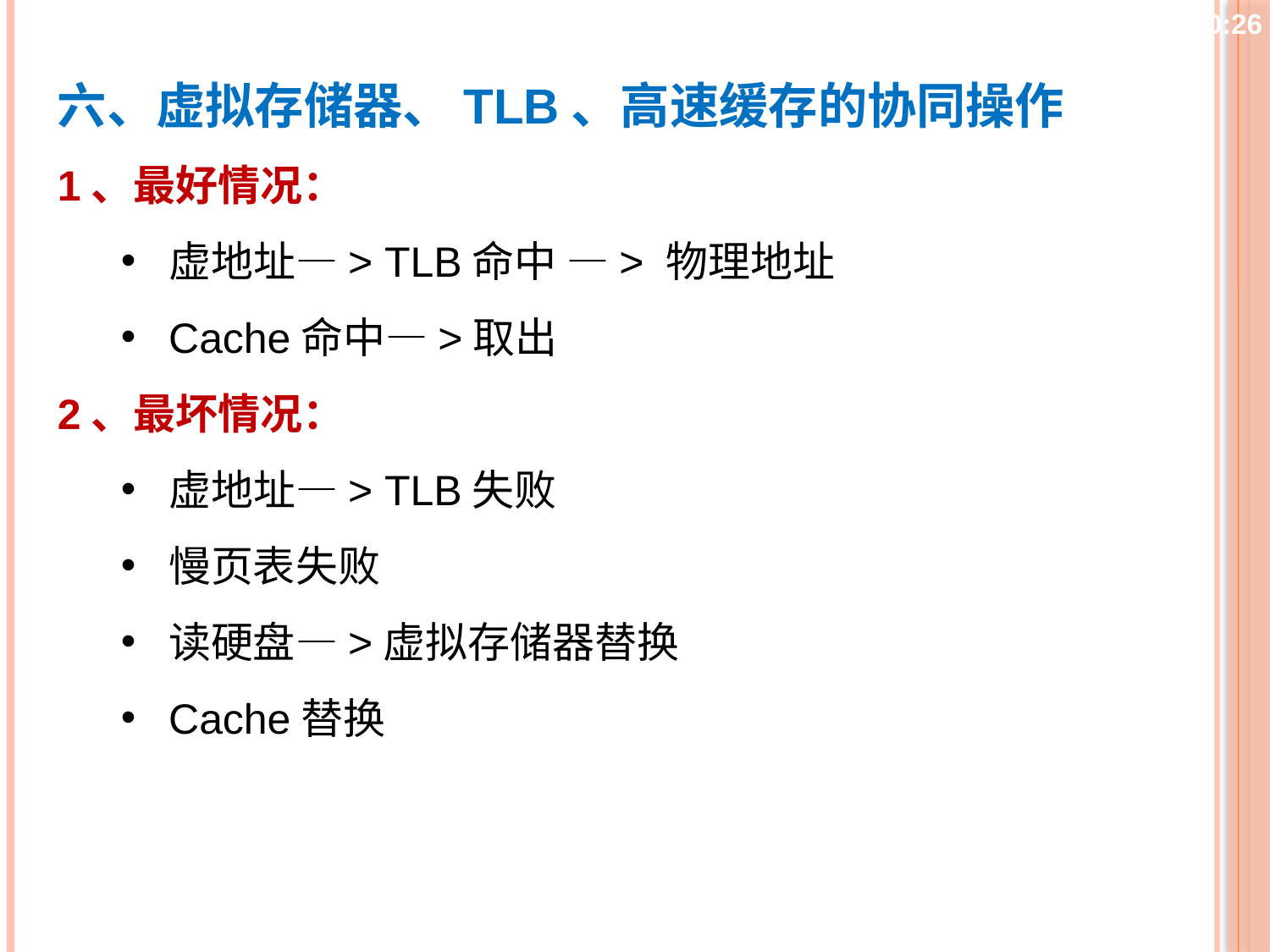

10:26
六、虚拟存储器、TLB、高速缓存的协同操作
1、最好情况：
虚地址—> TLB命中 —> 物理地址
Cache命中—>取出
2、最坏情况：
虚地址—> TLB失败
慢页表失败
读硬盘—>虚拟存储器替换
Cache替换